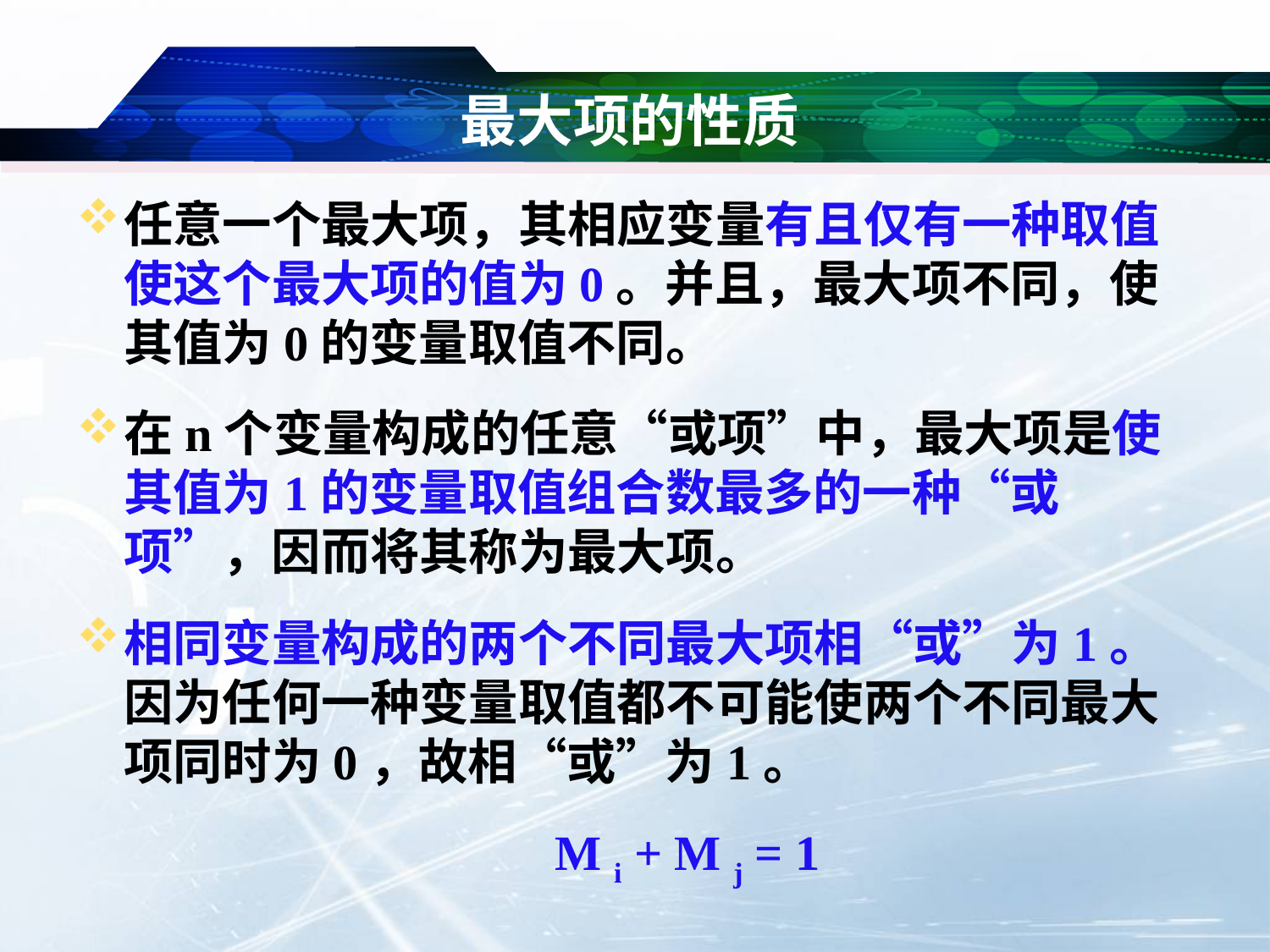

# 最大项的性质
任意一个最大项，其相应变量有且仅有一种取值使这个最大项的值为0。并且，最大项不同，使其值为0的变量取值不同。
在n个变量构成的任意“或项”中，最大项是使其值为1的变量取值组合数最多的一种“或项”，因而将其称为最大项。
相同变量构成的两个不同最大项相“或”为1。因为任何一种变量取值都不可能使两个不同最大项同时为0，故相“或”为1。
                                       M i + M j = 1